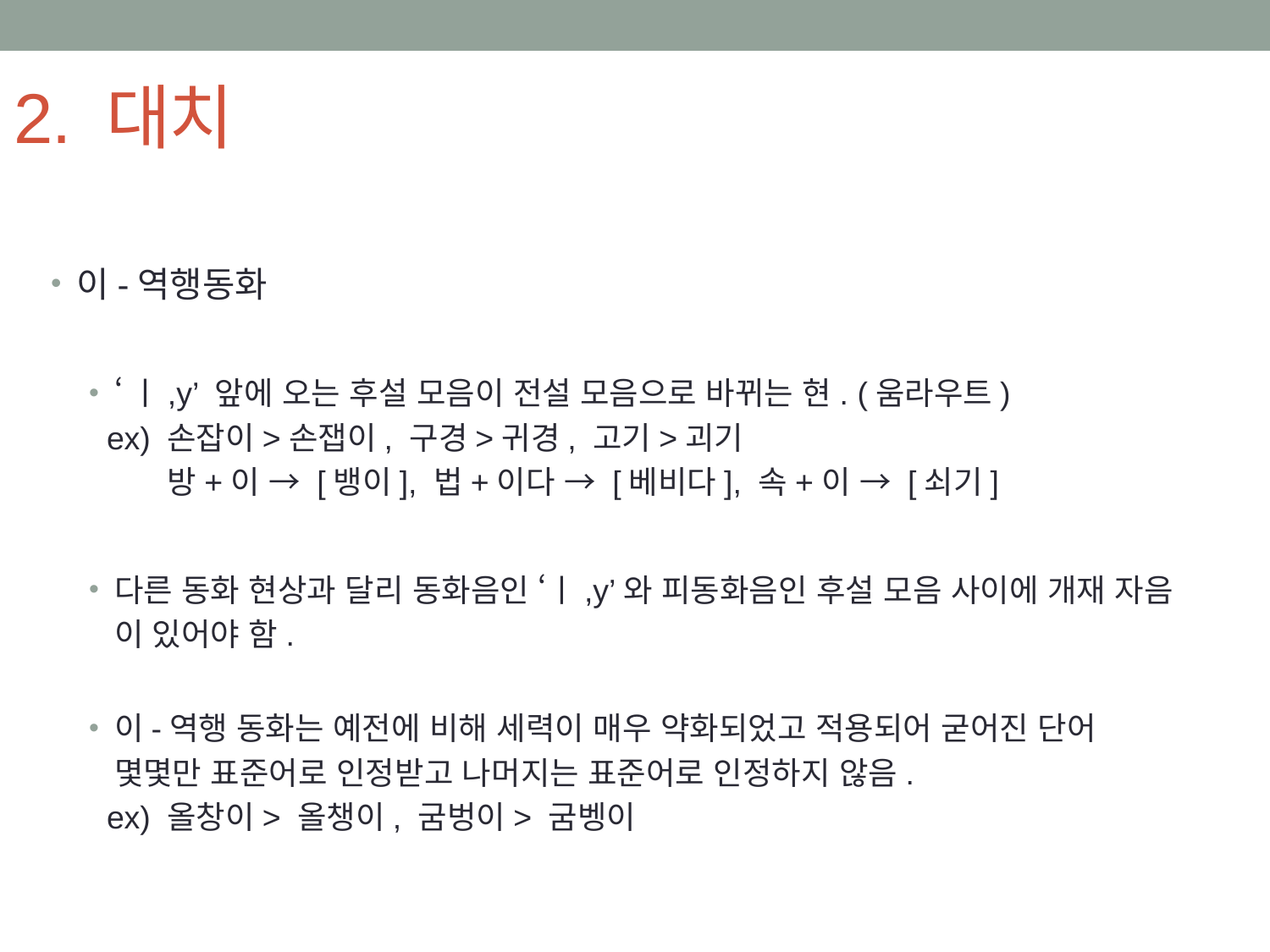

# 2. 대치

이-역행동화

‘ㅣ,y’ 앞에 오는 후설 모음이 전설 모음으로 바뀌는 현. (움라우트)
  ex) 손잡이>손잽이, 구경>귀경, 고기>괴기
        방+이 → [뱅이], 법+이다 → [베비다], 속+이 → [쇠기]

다른 동화 현상과 달리 동화음인 ‘ㅣ,y’와 피동화음인 후설 모음 사이에 개재 자음
  이 있어야 함.

이-역행 동화는 예전에 비해 세력이 매우 약화되었고 적용되어 굳어진 단어
  몇몇만 표준어로 인정받고 나머지는 표준어로 인정하지 않음.
  ex) 올창이> 올챙이, 굼벙이> 굼벵이